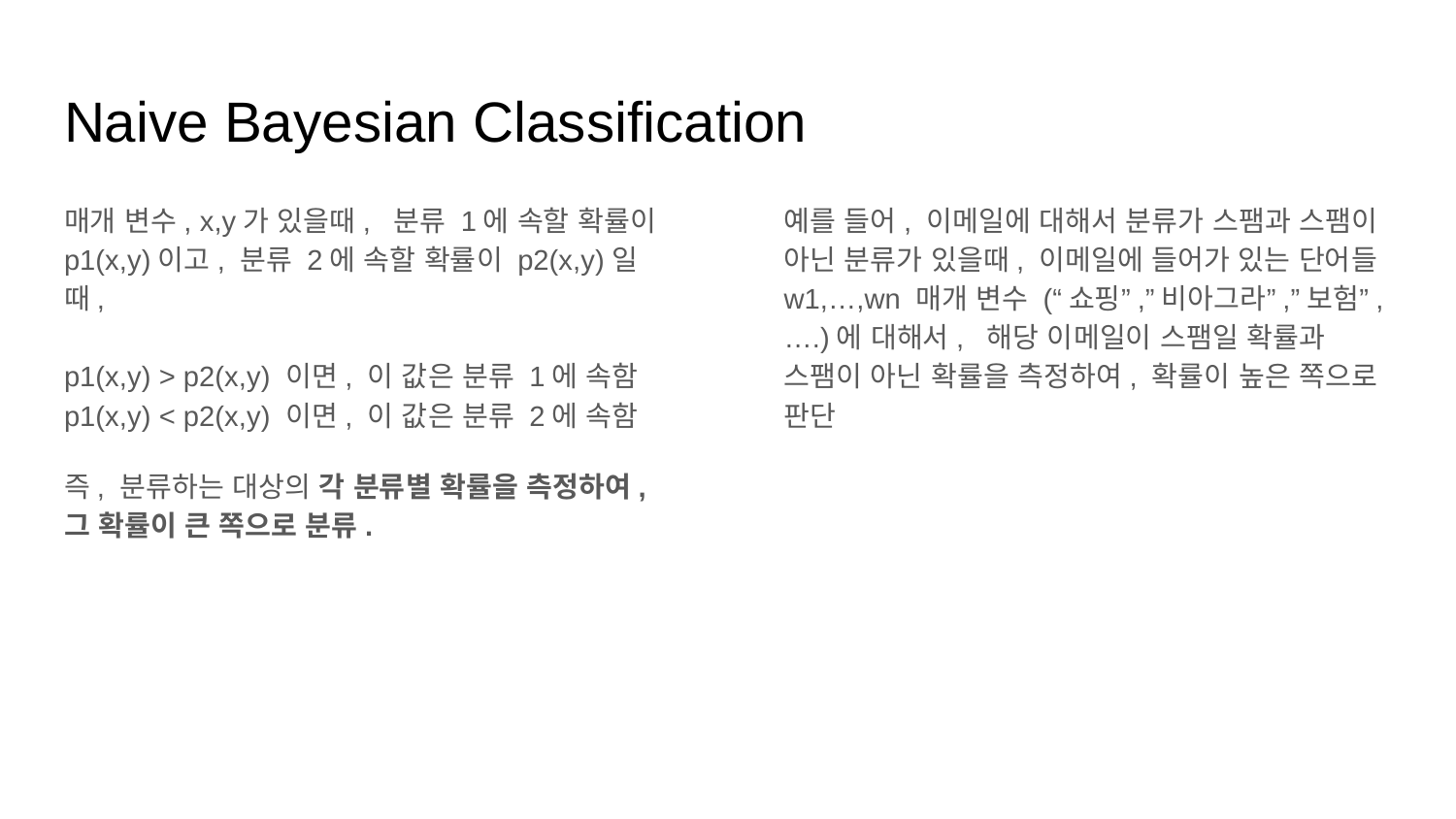

# Naive Bayesian Classification

매개 변수, x,y가 있을때,  분류 1에 속할 확률이 p1(x,y)이고, 분류 2에 속할 확률이 p2(x,y)일때,
p1(x,y) > p2(x,y) 이면, 이 값은 분류 1에 속함
p1(x,y) < p2(x,y) 이면, 이 값은 분류 2에 속함
즉, 분류하는 대상의 각 분류별 확률을 측정하여, 그 확률이 큰 쪽으로 분류.
예를 들어, 이메일에 대해서 분류가 스팸과 스팸이 아닌 분류가 있을때, 이메일에 들어가 있는 단어들 w1,…,wn 매개 변수 (“쇼핑”,”비아그라”,”보험”,….)에 대해서,  해당 이메일이 스팸일 확률과 스팸이 아닌 확률을 측정하여, 확률이 높은 쪽으로 판단